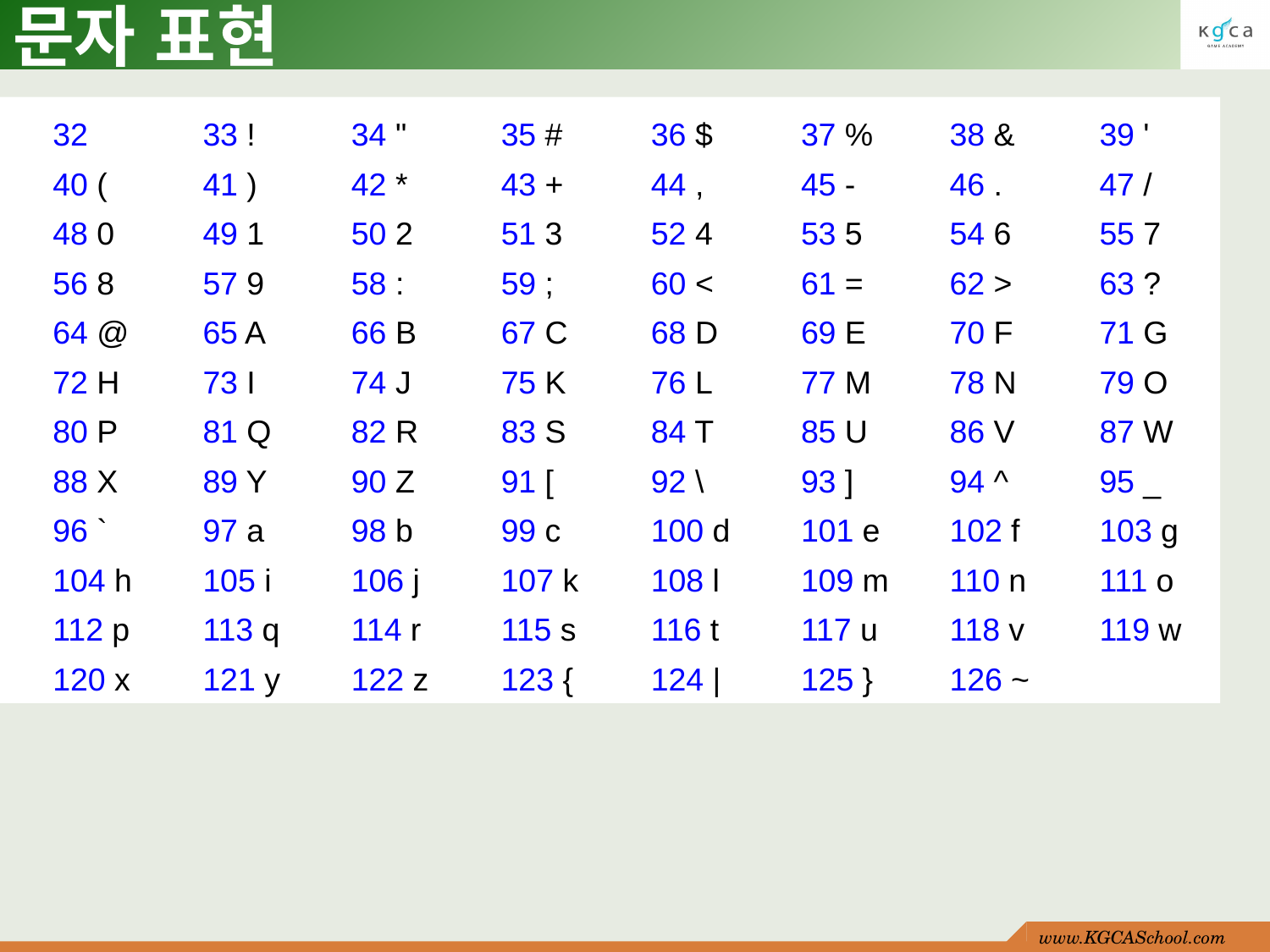

# 문자 표현
32  	33 !	34 "	35 #	36 $	37 %	38 &	39 '
40 (	41 )	42 *	43 +	44 ,	45 -	46 .	47 /
48 0	49 1	50 2	51 3	52 4	53 5	54 6	55 7
56 8	57 9	58 :	59 ;	60 <	61 =	62 >	63 ?
64 @	65 A	66 B	67 C	68 D	69 E	70 F	71 G
72 H	73 I	74 J	75 K	76 L	77 M	78 N	79 O
80 P	81 Q	82 R	83 S	84 T	85 U	86 V	87 W
88 X	89 Y	90 Z	91 [	92 \	93 ]	94 ^	95 _
96 `	97 a	98 b	99 c	100 d	101 e	102 f	103 g
104 h	105 i	106 j	107 k	108 l	109 m	110 n	111 o
112 p	113 q	114 r	115 s	116 t	117 u	118 v	119 w
120 x	121 y	122 z	123 {	124 |	125 }	126 ~